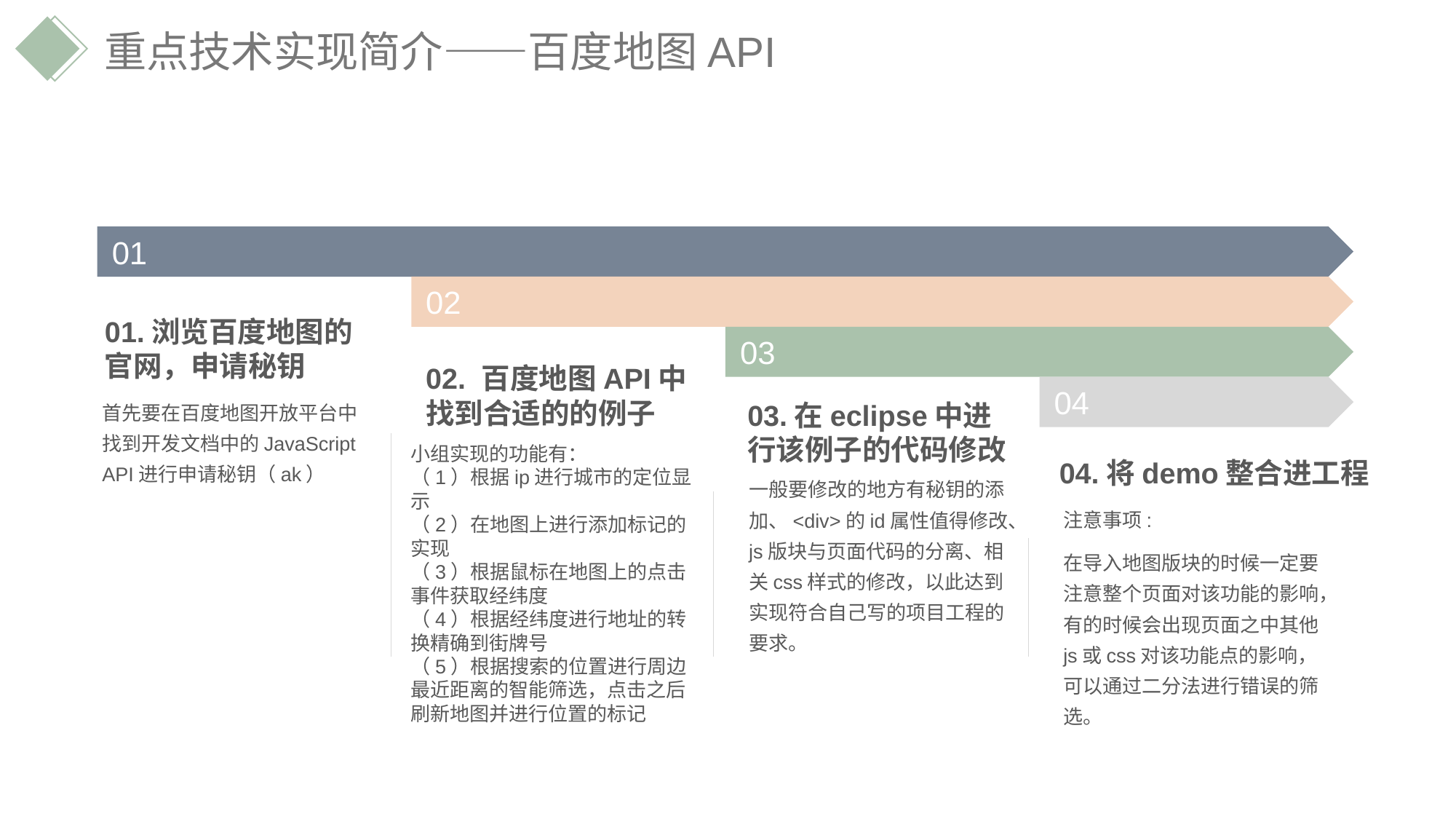

重点技术实现简介——百度地图API
01
02
01.浏览百度地图的官网，申请秘钥
03
02. 百度地图API中找到合适的的例子
04
首先要在百度地图开放平台中找到开发文档中的JavaScript API进行申请秘钥（ak）
03.在eclipse中进行该例子的代码修改
小组实现的功能有：
（1）根据ip进行城市的定位显示
（2）在地图上进行添加标记的实现
（3）根据鼠标在地图上的点击事件获取经纬度
（4）根据经纬度进行地址的转换精确到街牌号
（5）根据搜索的位置进行周边最近距离的智能筛选，点击之后刷新地图并进行位置的标记
04.将demo整合进工程
一般要修改的地方有秘钥的添加、<div>的id属性值得修改、js版块与页面代码的分离、相关css样式的修改，以此达到实现符合自己写的项目工程的要求。
注意事项:
在导入地图版块的时候一定要注意整个页面对该功能的影响，有的时候会出现页面之中其他js或css对该功能点的影响，可以通过二分法进行错误的筛选。